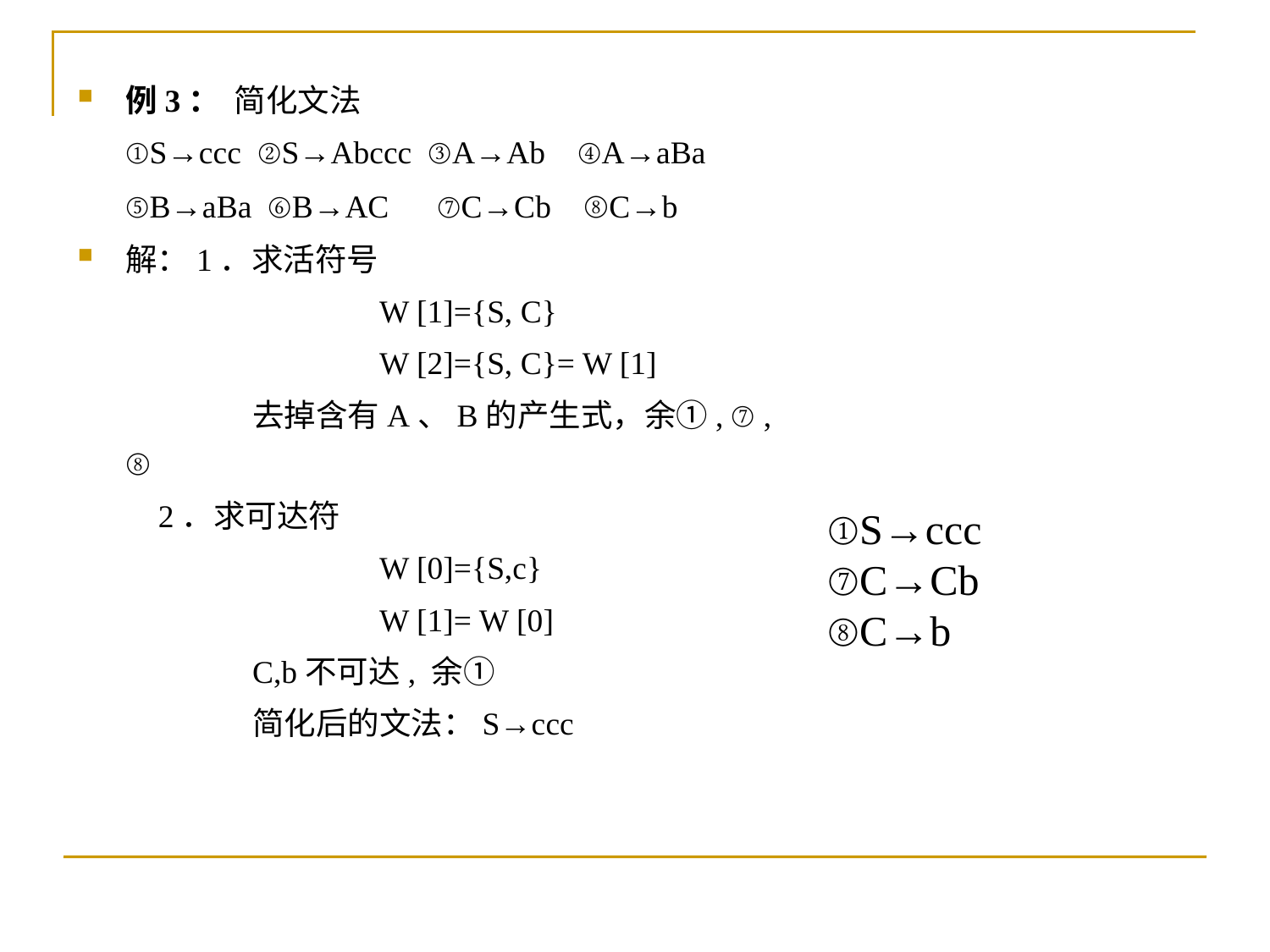

例3：  简化文法
	①S→ccc  ②S→Abccc  ③A→Ab    ④A→aBa
	⑤B→aBa  ⑥B→AC      ⑦C→Cb    ⑧C→b
解：1．求活符号
			W [1]={S, C}
			W [2]={S, C}= W [1]
		去掉含有A、B的产生式，余①, ⑦ , ⑧
          2．求可达符
			W [0]={S,c}
			W [1]= W [0]
		C,b不可达, 余①
		简化后的文法：S→ccc
①S→ccc
⑦C→Cb
⑧C→b
120